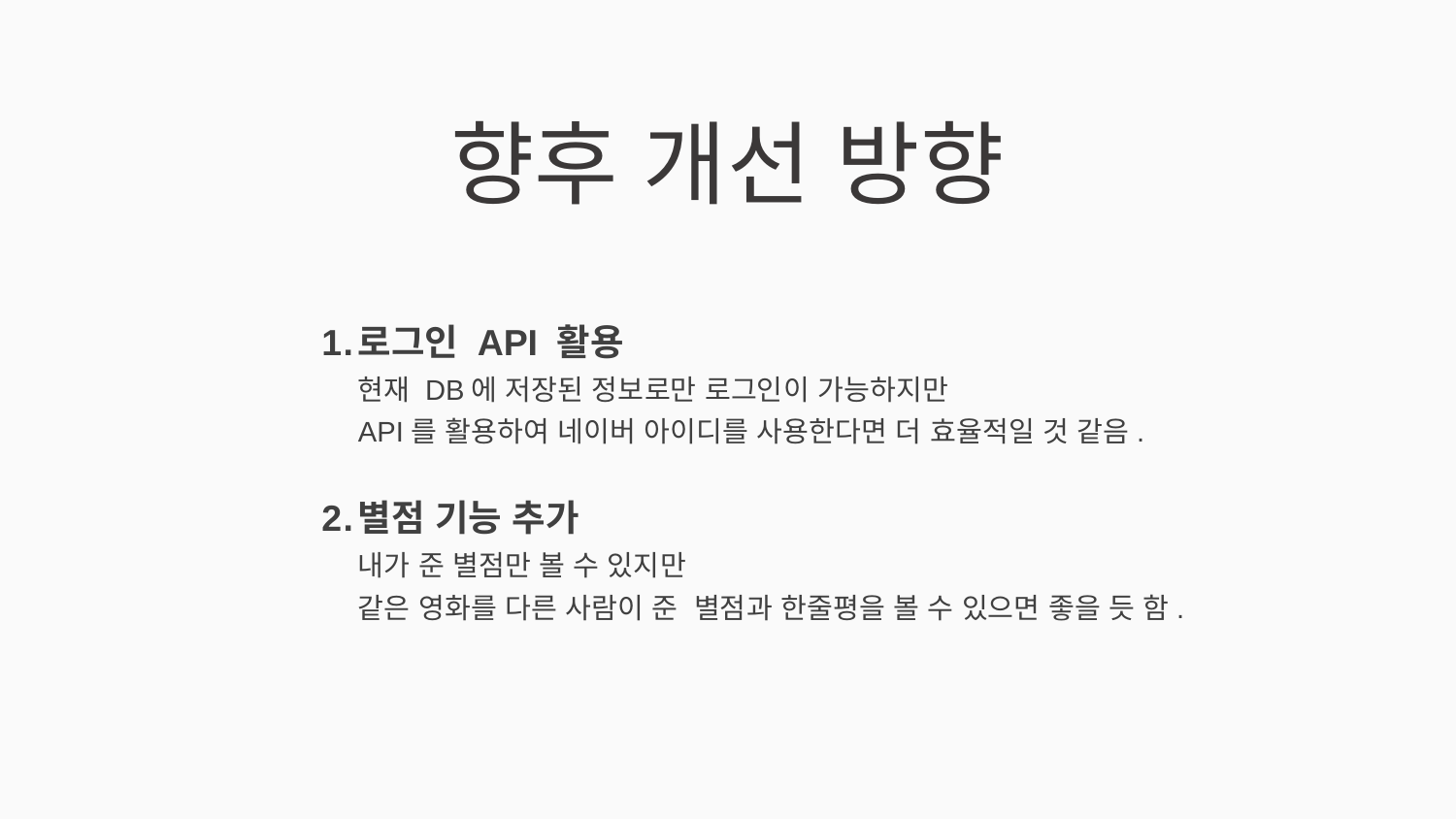

향후 개선 방향
로그인 API 활용
현재 DB에 저장된 정보로만 로그인이 가능하지만
API를 활용하여 네이버 아이디를 사용한다면 더 효율적일 것 같음.
별점 기능 추가
내가 준 별점만 볼 수 있지만
같은 영화를 다른 사람이 준  별점과 한줄평을 볼 수 있으면 좋을 듯 함.